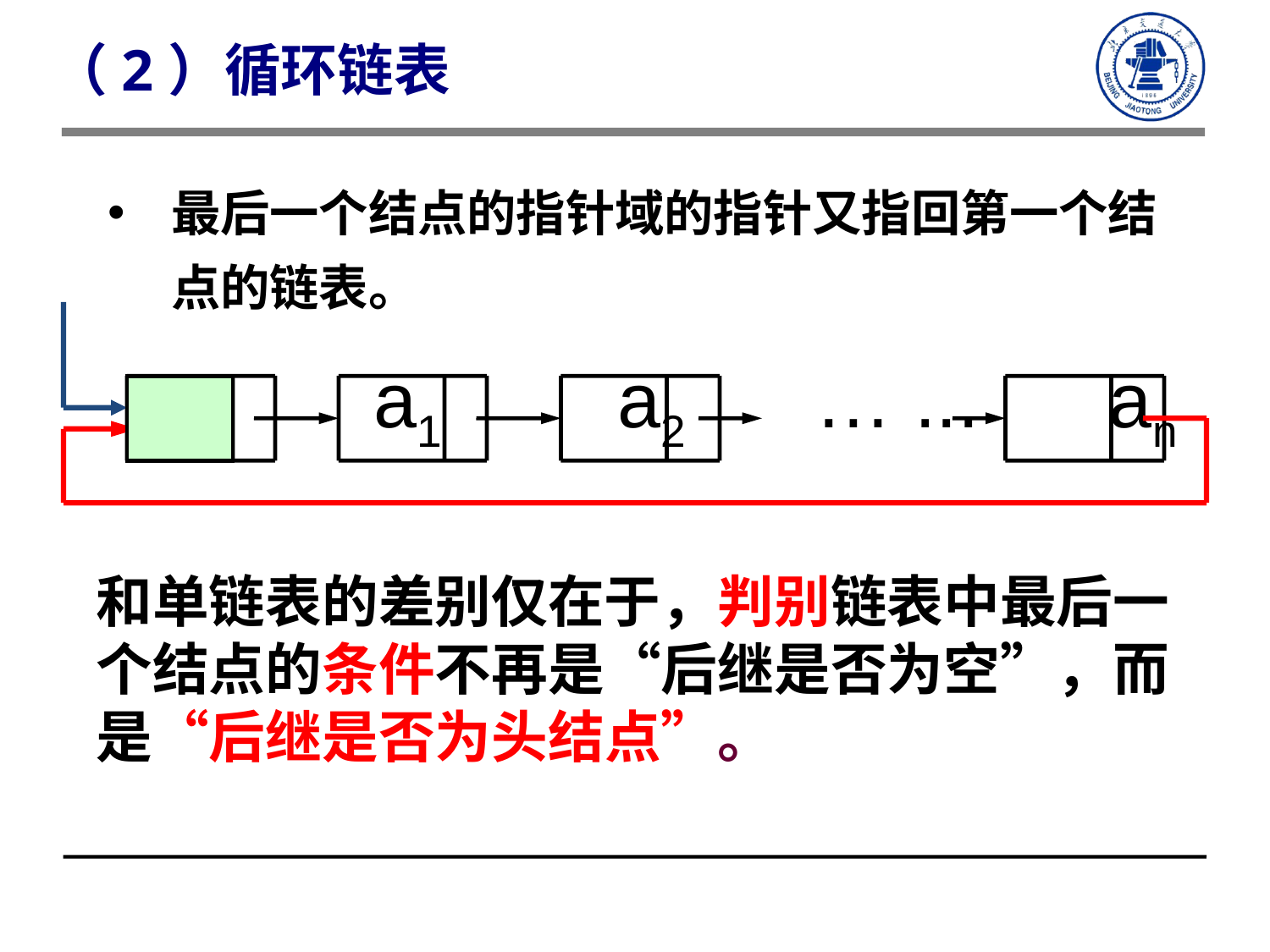

（2）循环链表
最后一个结点的指针域的指针又指回第一个结点的链表。

   a1         a2      … ...      an

和单链表的差别仅在于，判别链表中最后一个结点的条件不再是“后继是否为空”，而是“后继是否为头结点”。